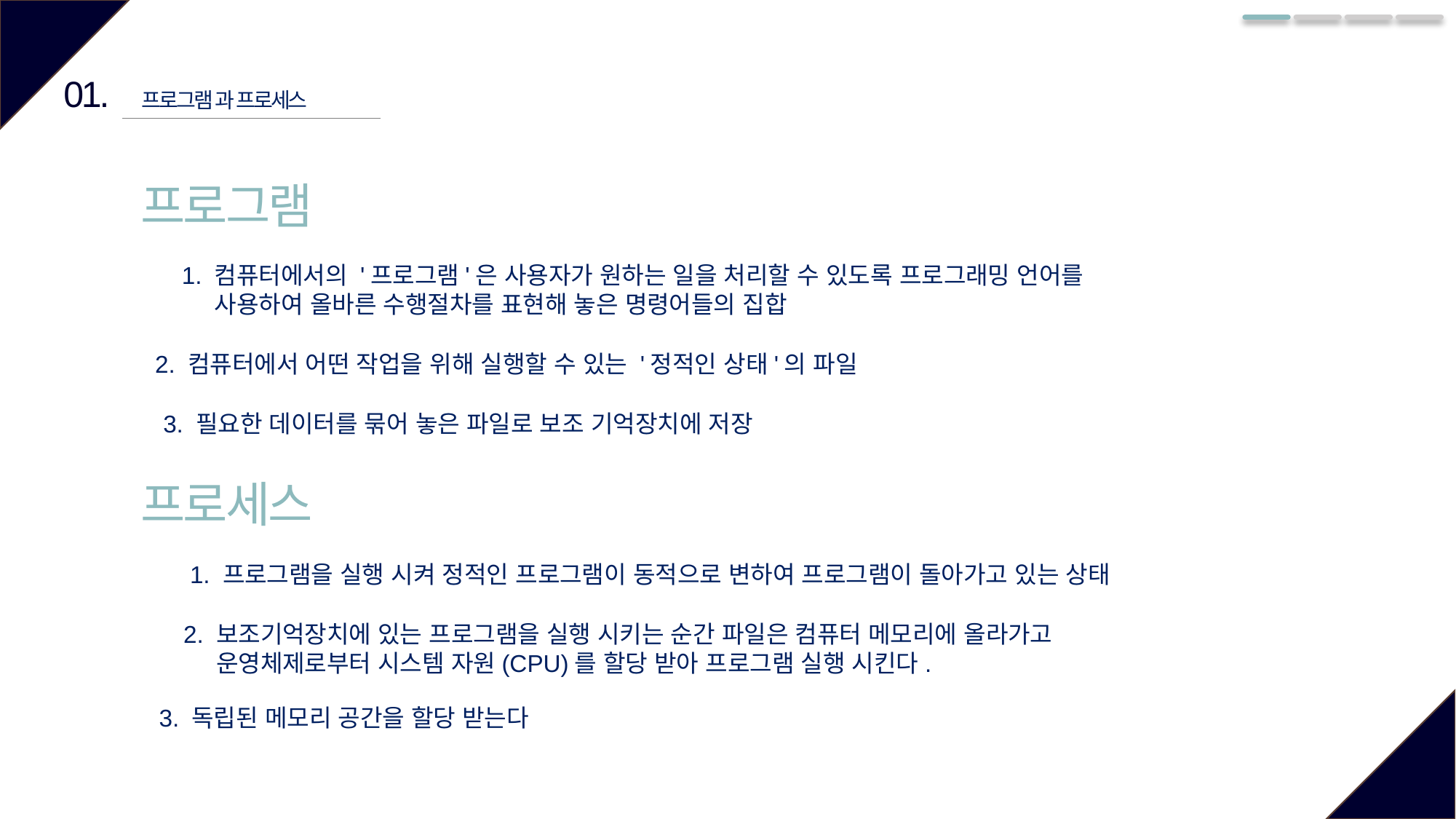

01.
프로그램 과 프로세스
프로그램
1. 컴퓨터에서의 '프로그램'은 사용자가 원하는 일을 처리할 수 있도록 프로그래밍 언어를
    사용하여 올바른 수행절차를 표현해 놓은 명령어들의 집합
2. 컴퓨터에서 어떤 작업을 위해 실행할 수 있는 '정적인 상태'의 파일
3. 필요한 데이터를 묶어 놓은 파일로 보조 기억장치에 저장
프로세스
1. 프로그램을 실행 시켜 정적인 프로그램이 동적으로 변하여 프로그램이 돌아가고 있는 상태
2. 보조기억장치에 있는 프로그램을 실행 시키는 순간 파일은 컴퓨터 메모리에 올라가고
    운영체제로부터 시스템 자원(CPU)를 할당 받아 프로그램 실행 시킨다.
3. 독립된 메모리 공간을 할당 받는다